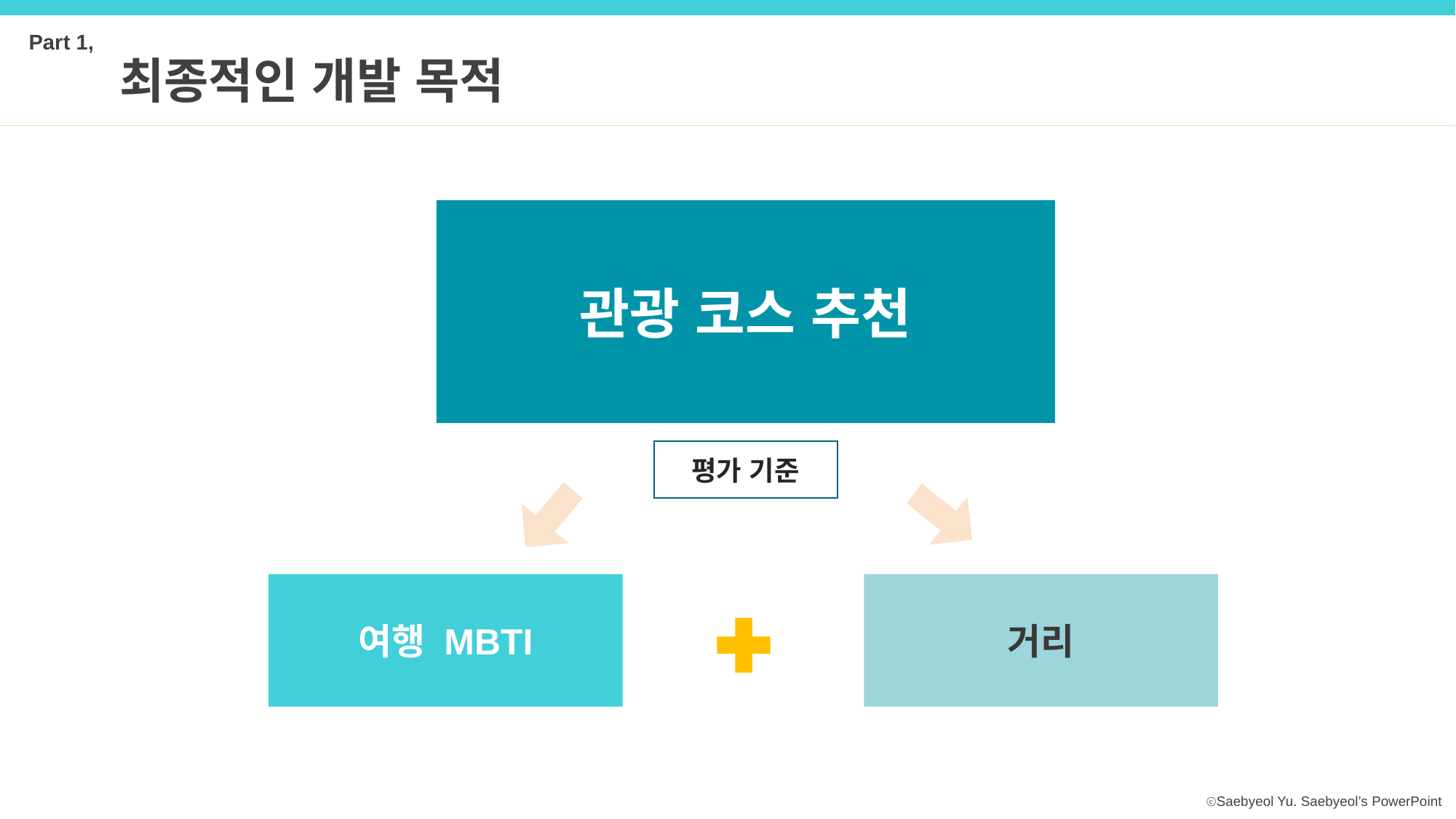

Part 1,
최종적인 개발 목적
관광 코스 추천
평가 기준

여행 MBTI
거리